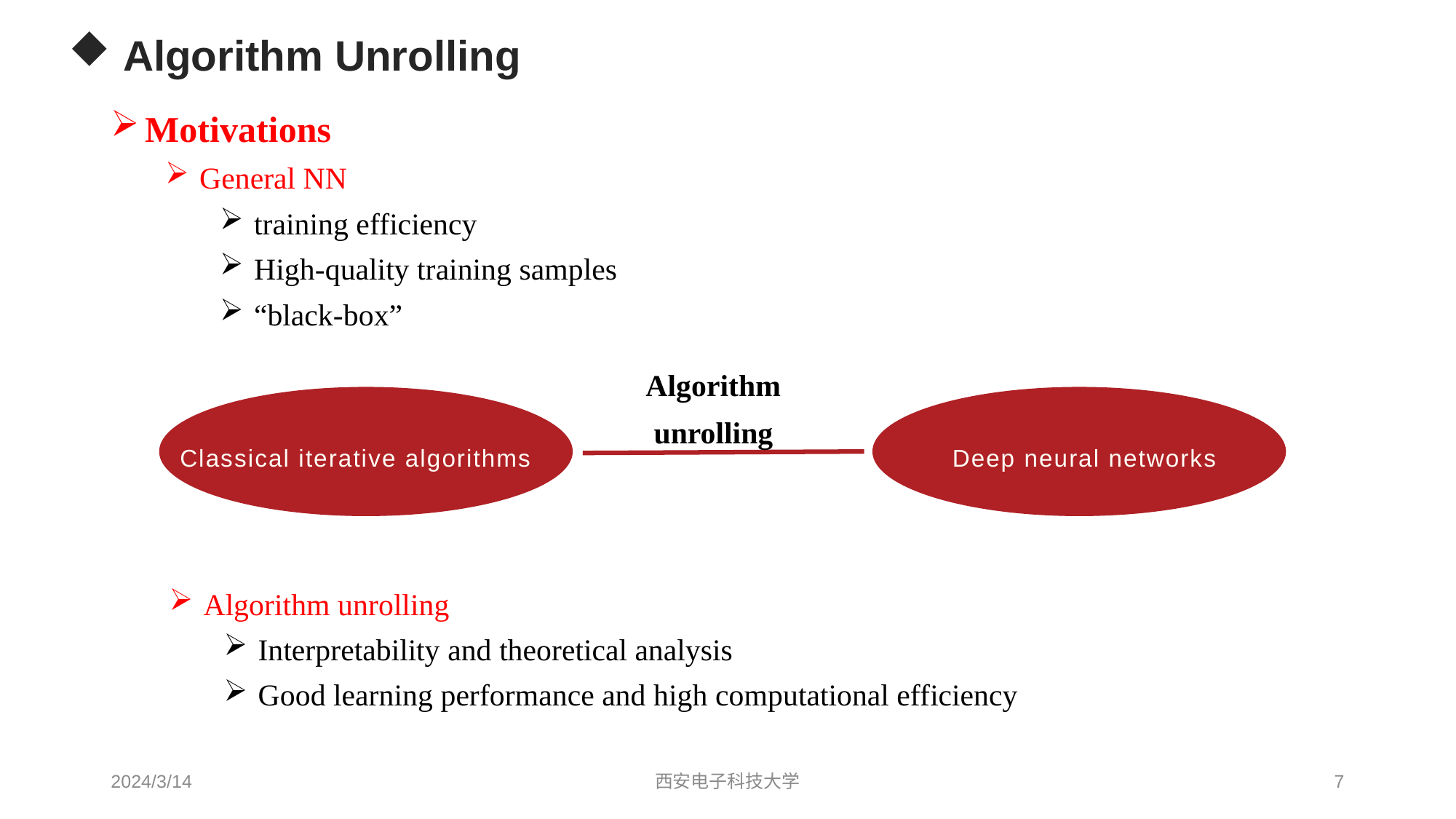

# Algorithm Unrolling
Motivations
General NN
training efficiency
High-quality training samples
“black-box”

Algorithm unrolling

Classical iterative algorithms
Deep neural networks
Algorithm unrolling
Interpretability and theoretical analysis
Good learning performance and high computational efficiency

2024/3/14
西安电子科技大学
7